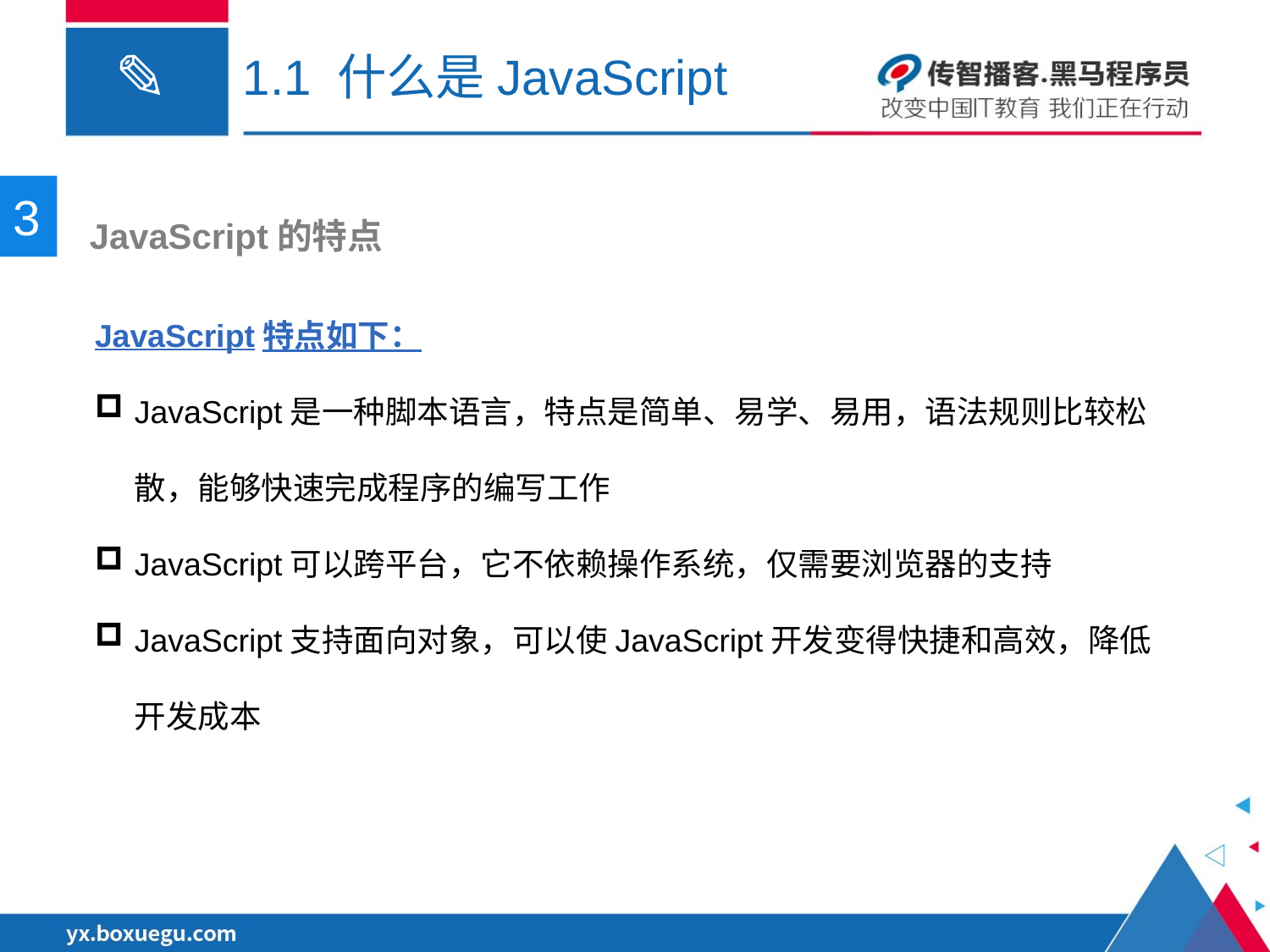

# 1.1 什么是JavaScript

3
  JavaScript的特点
JavaScript特点如下：
JavaScript是一种脚本语言，特点是简单、易学、易用，语法规则比较松散，能够快速完成程序的编写工作
JavaScript可以跨平台，它不依赖操作系统，仅需要浏览器的支持
JavaScript支持面向对象，可以使JavaScript开发变得快捷和高效，降低开发成本